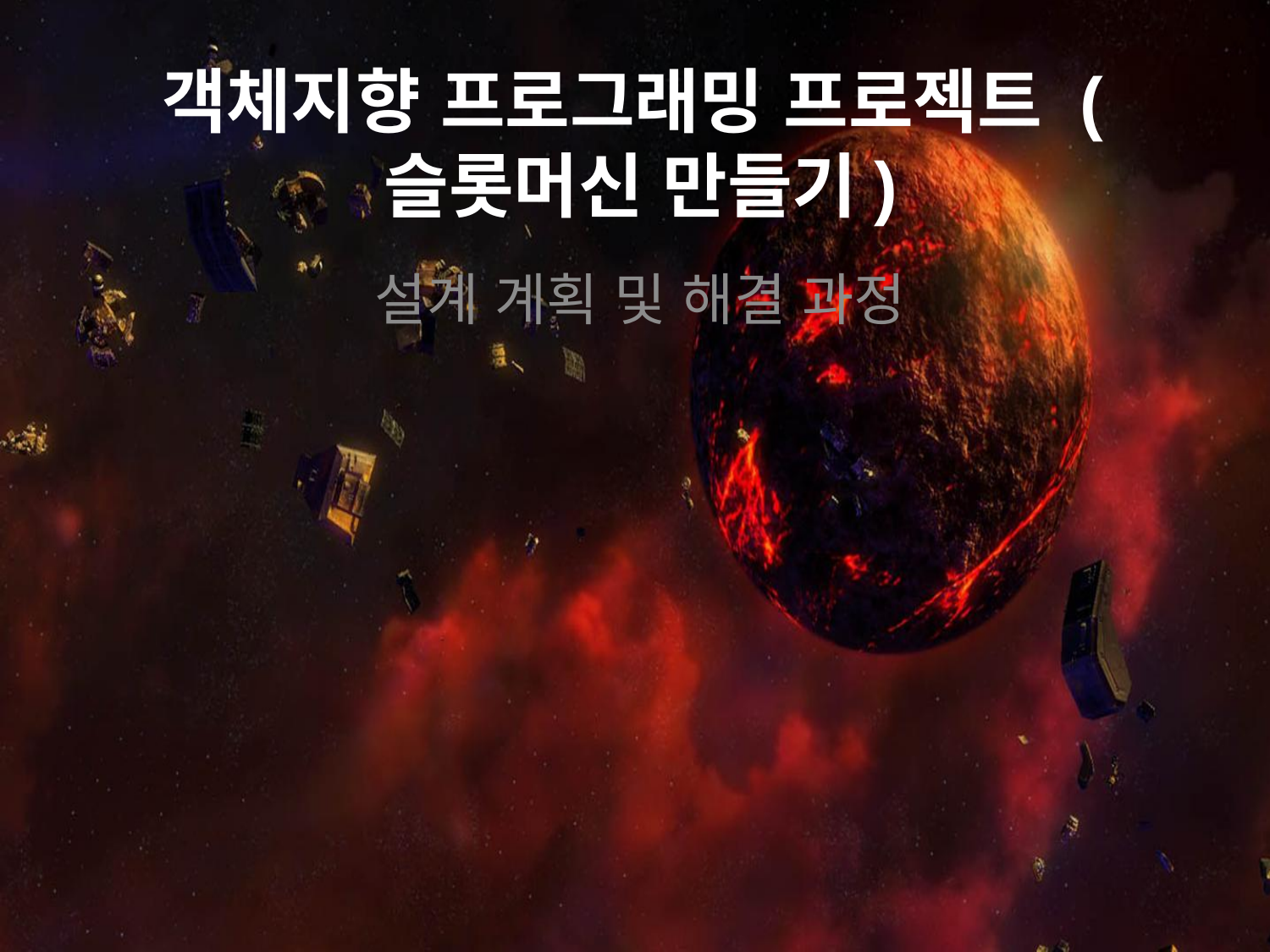

# 객체지향 프로그래밍 프로젝트 (슬롯머신 만들기)
설계 계획 및 해결 과정